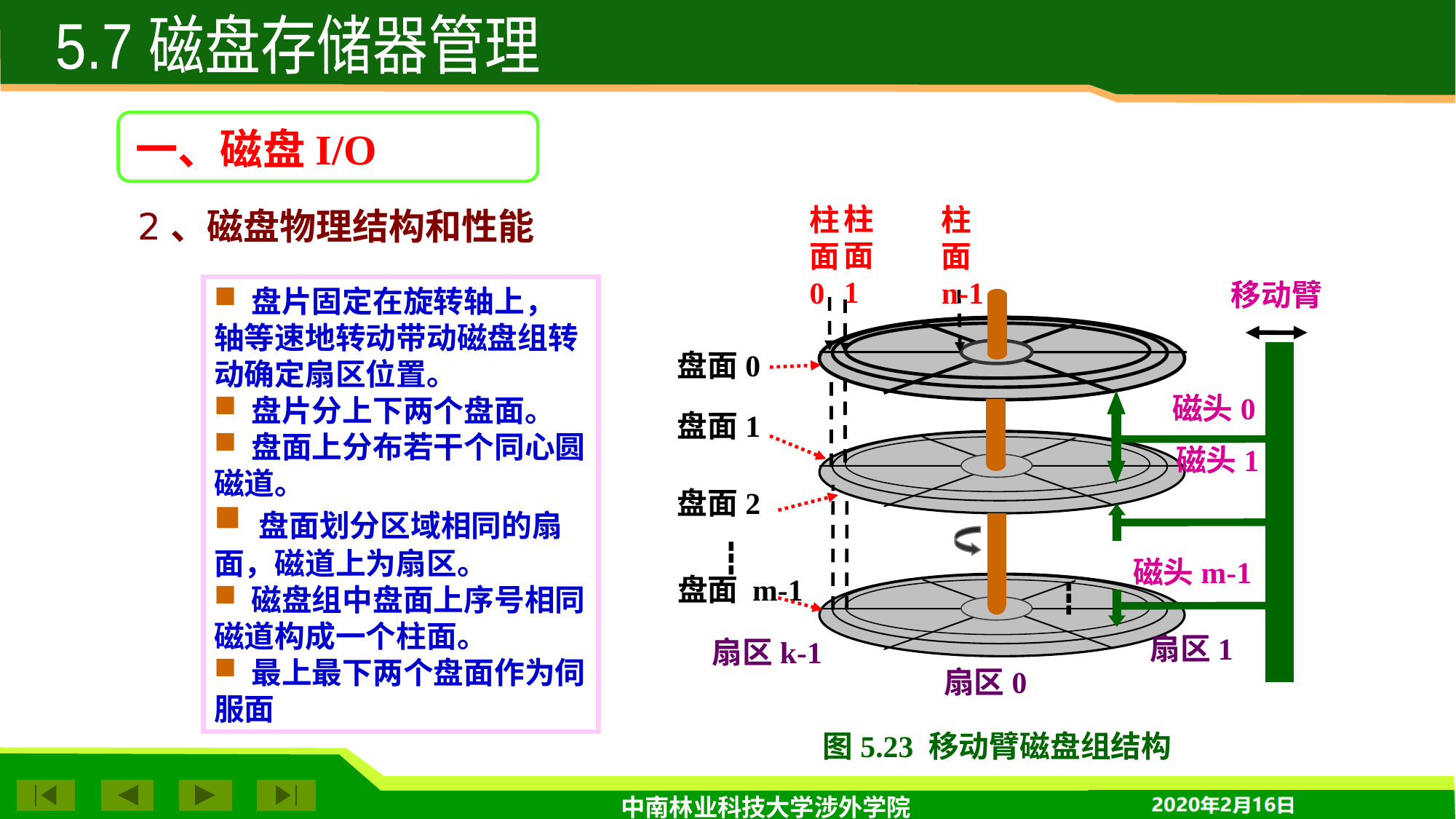

5.7 磁盘存储器管理

一、磁盘I/O
柱面1
柱面0
柱面
n-1
2、磁盘物理结构和性能
移动臂
 盘片固定在旋转轴上， 轴等速地转动带动磁盘组转动确定扇区位置。
 盘片分上下两个盘面。
 盘面上分布若干个同心圆磁道。
 盘面划分区域相同的扇面，磁道上为扇区。
 磁盘组中盘面上序号相同磁道构成一个柱面。
 最上最下两个盘面作为伺服面

盘面0

磁头0

盘面1

磁头1

盘面2

  ┇
磁头m-1
盘面 m-1
┇

扇区1
扇区k-1
扇区0
图5.23 移动臂磁盘组结构